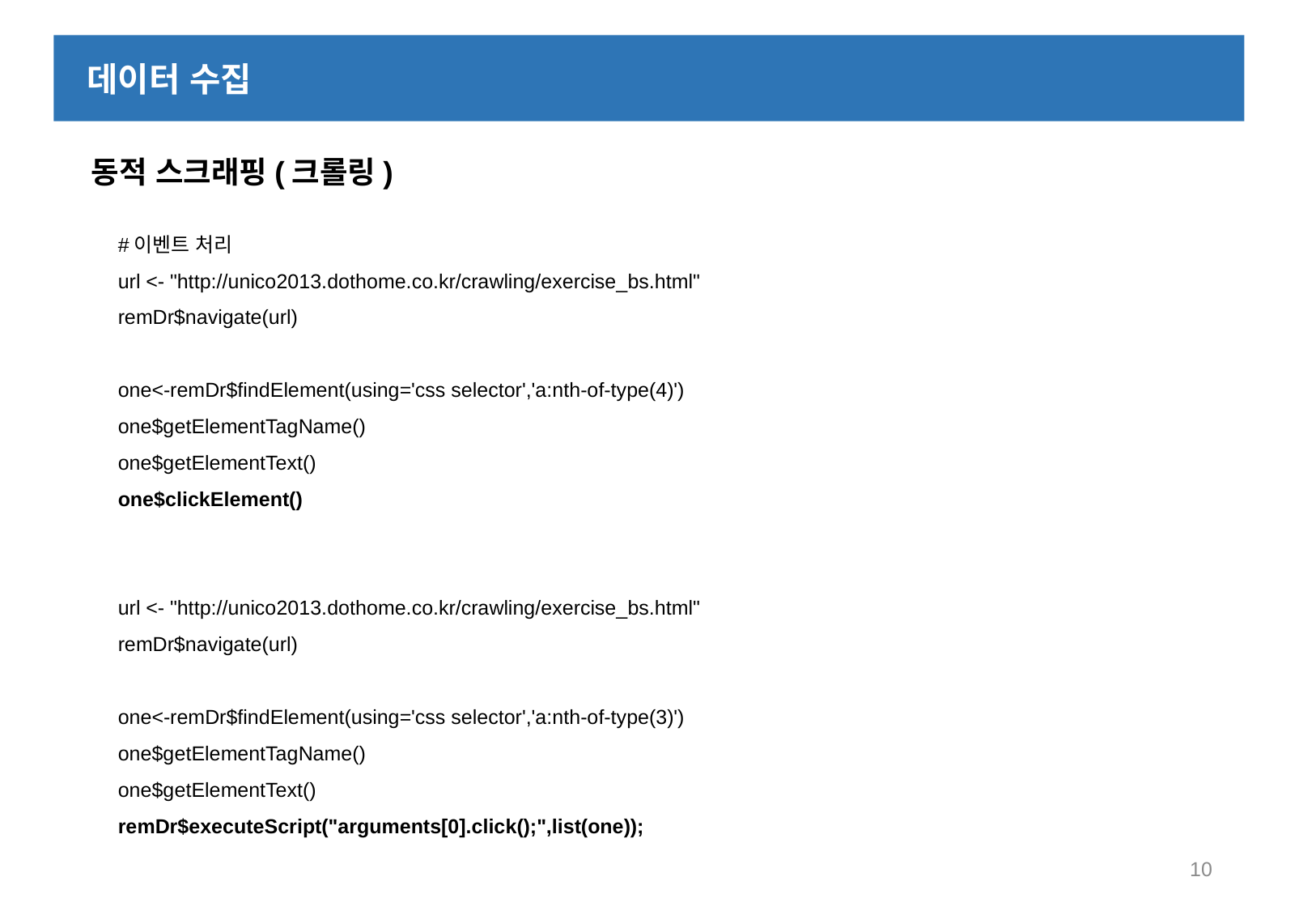

데이터 수집

 동적 스크래핑(크롤링)
#이벤트 처리
url <- "http://unico2013.dothome.co.kr/crawling/exercise_bs.html"
remDr$navigate(url)

one<-remDr$findElement(using='css selector','a:nth-of-type(4)')
one$getElementTagName()
one$getElementText()
one$clickElement()

url <- "http://unico2013.dothome.co.kr/crawling/exercise_bs.html"
remDr$navigate(url)

one<-remDr$findElement(using='css selector','a:nth-of-type(3)')
one$getElementTagName()
one$getElementText()
remDr$executeScript("arguments[0].click();",list(one));
10